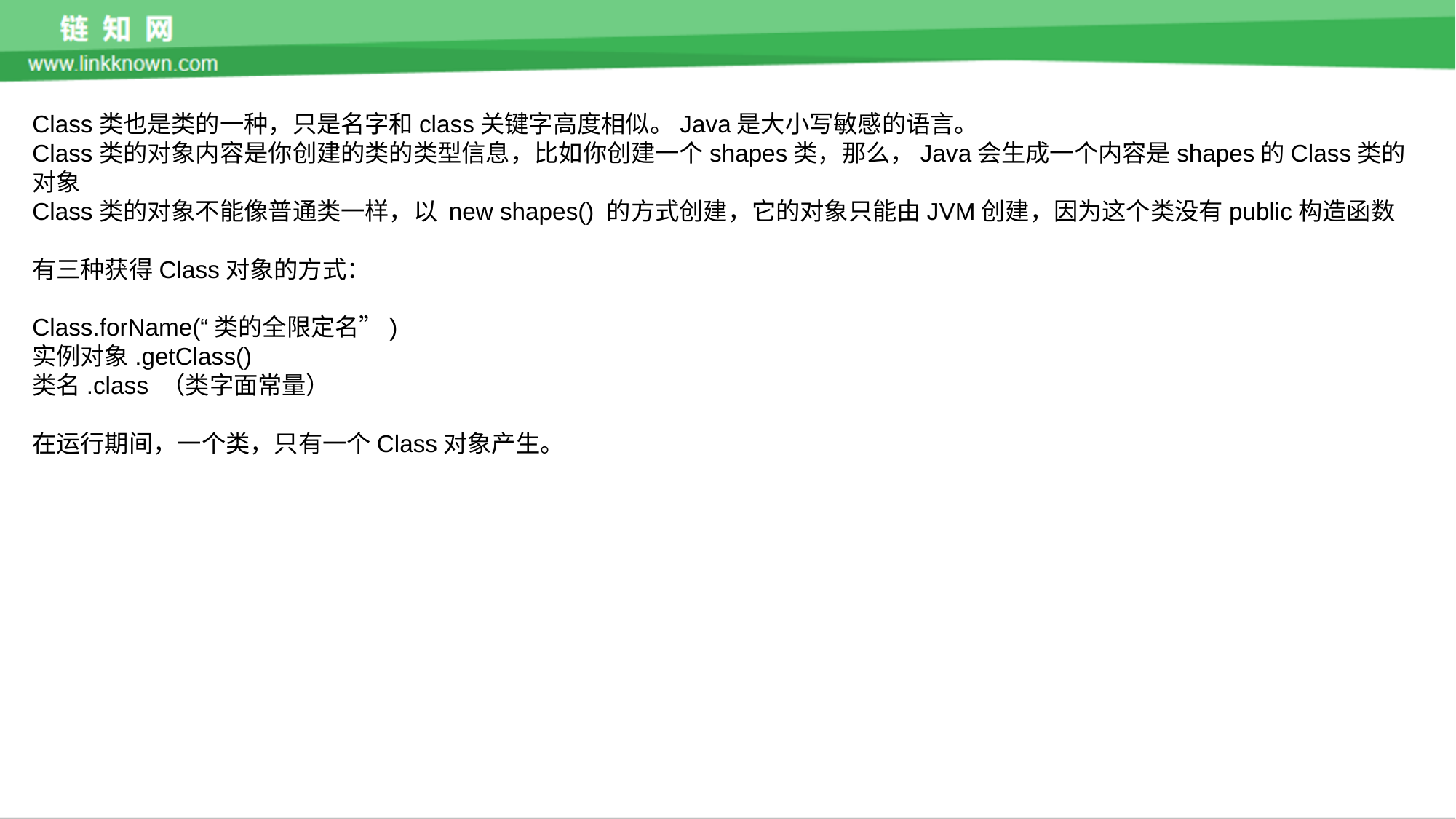

Class类也是类的一种，只是名字和class关键字高度相似。Java是大小写敏感的语言。
Class类的对象内容是你创建的类的类型信息，比如你创建一个shapes类，那么，Java会生成一个内容是shapes的Class类的对象
Class类的对象不能像普通类一样，以 new shapes() 的方式创建，它的对象只能由JVM创建，因为这个类没有public构造函数

有三种获得Class对象的方式：

Class.forName(“类的全限定名”)
实例对象.getClass()
类名.class （类字面常量）

在运行期间，一个类，只有一个Class对象产生。